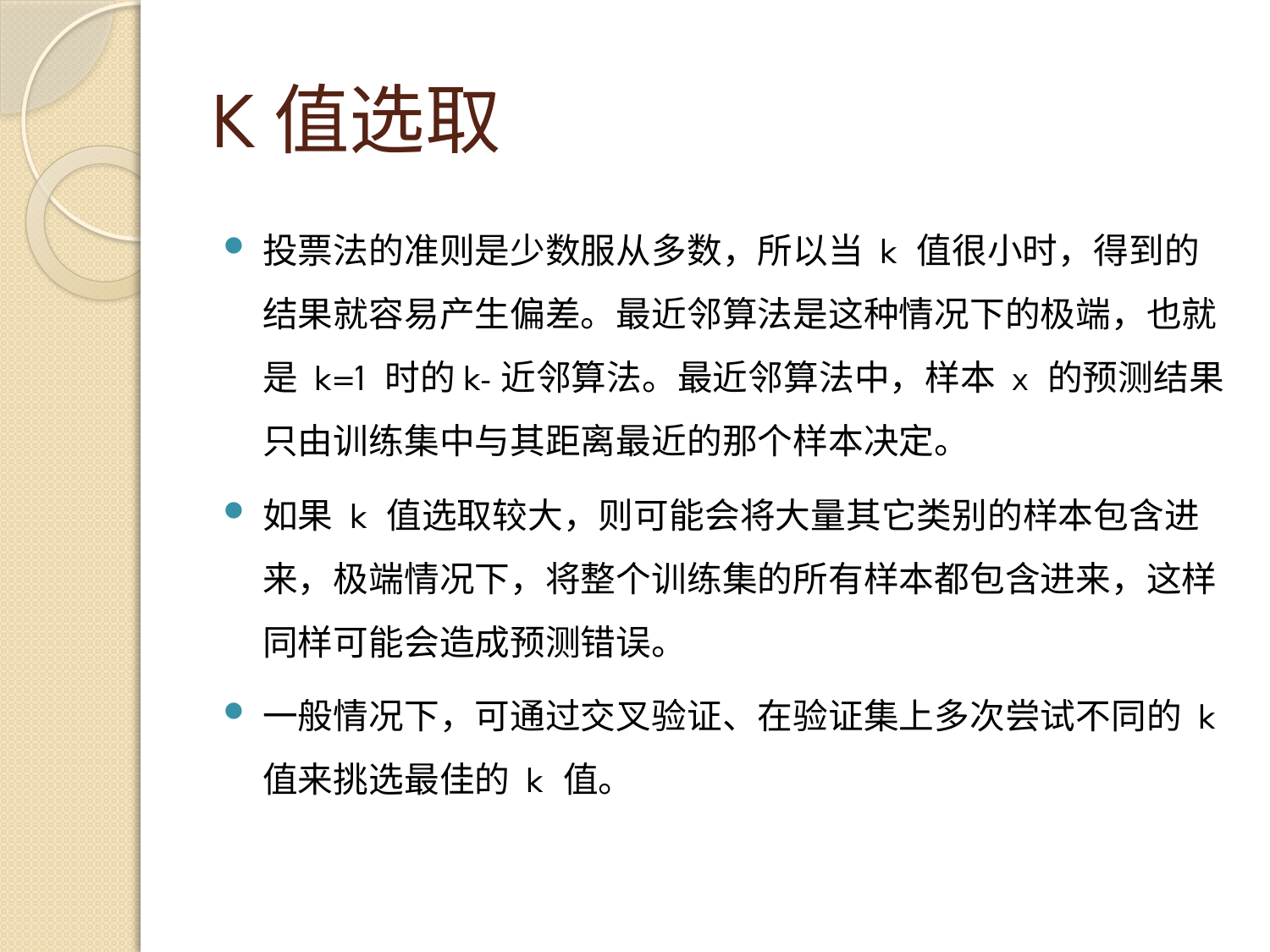

# K值选取
投票法的准则是少数服从多数，所以当 k 值很小时，得到的结果就容易产生偏差。最近邻算法是这种情况下的极端，也就是 k=1 时的k-近邻算法。最近邻算法中，样本 x 的预测结果只由训练集中与其距离最近的那个样本决定。
如果 k 值选取较大，则可能会将大量其它类别的样本包含进来，极端情况下，将整个训练集的所有样本都包含进来，这样同样可能会造成预测错误。
一般情况下，可通过交叉验证、在验证集上多次尝试不同的 k 值来挑选最佳的 k 值。